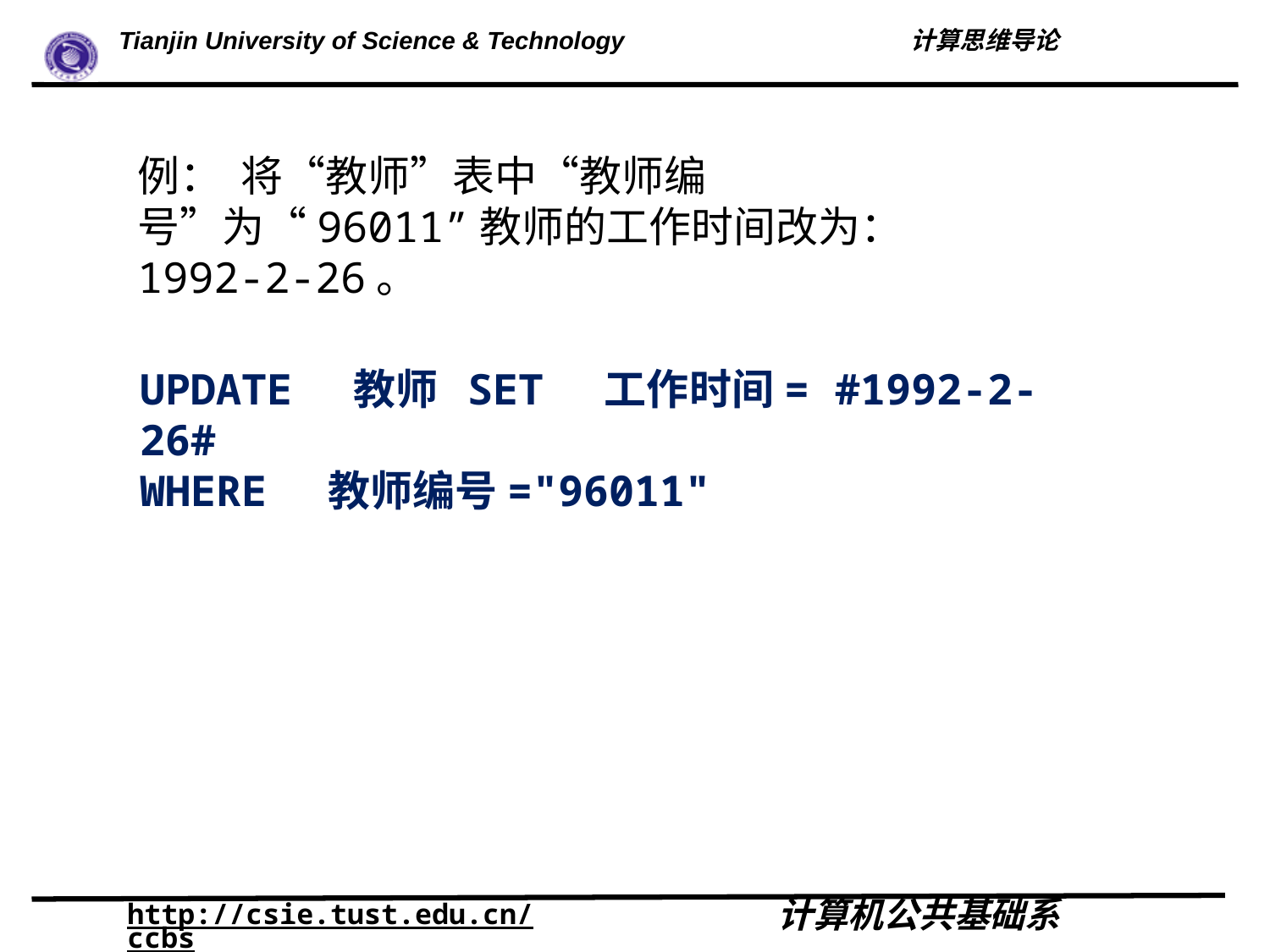

例：  将“教师”表中“教师编号”为“96011”教师的工作时间改为：1992-2-26。
UPDATE  教师  SET  工作时间= #1992-2-26#
WHERE  教师编号="96011"